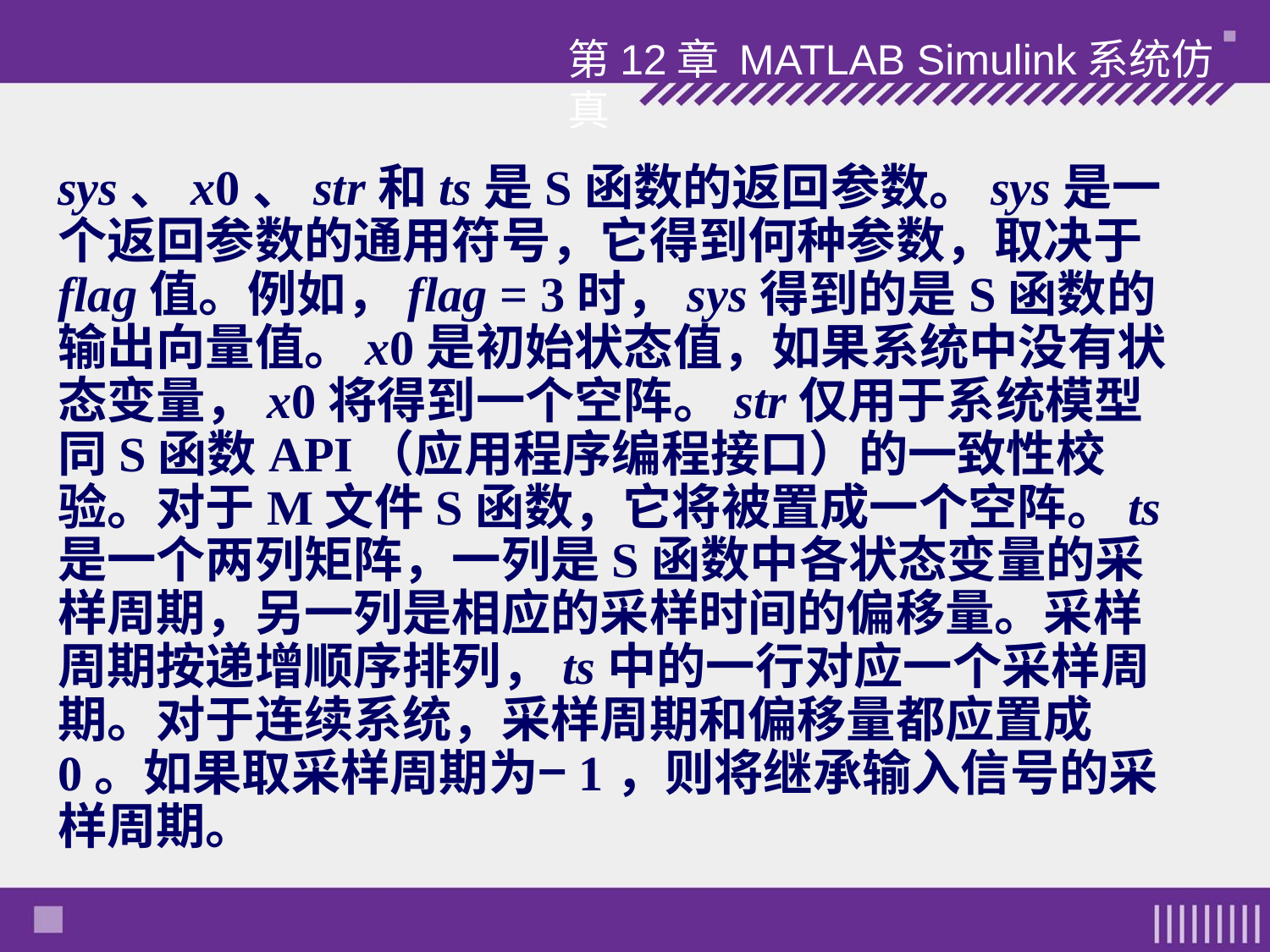

第12章 MATLAB Simulink系统仿真
sys、x0、str和ts是S函数的返回参数。sys是一个返回参数的通用符号，它得到何种参数，取决于flag值。例如，flag = 3时，sys得到的是S函数的输出向量值。x0是初始状态值，如果系统中没有状态变量，x0将得到一个空阵。str仅用于系统模型同S函数API（应用程序编程接口）的一致性校验。对于M文件S函数，它将被置成一个空阵。ts是一个两列矩阵，一列是S函数中各状态变量的采样周期，另一列是相应的采样时间的偏移量。采样周期按递增顺序排列，ts中的一行对应一个采样周期。对于连续系统，采样周期和偏移量都应置成0。如果取采样周期为−1，则将继承输入信号的采样周期。